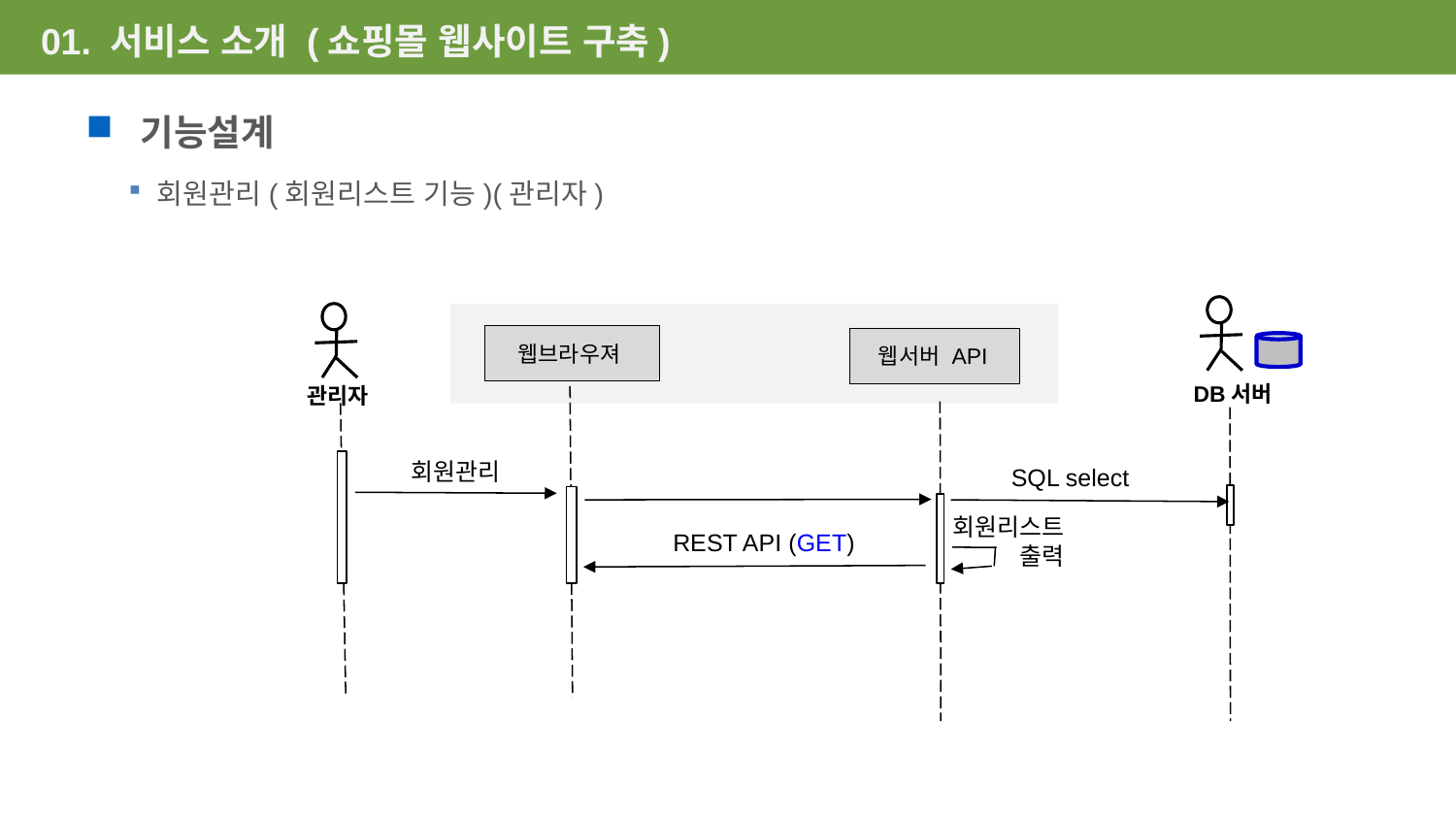

01. 서비스 소개 (쇼핑몰 웹사이트 구축)
기능설계
회원관리(회원리스트 기능)(관리자)

웹브라우져
웹서버 API
DB서버
관리자
회원관리

 SQL select

회원리스트
출력
REST API (GET)